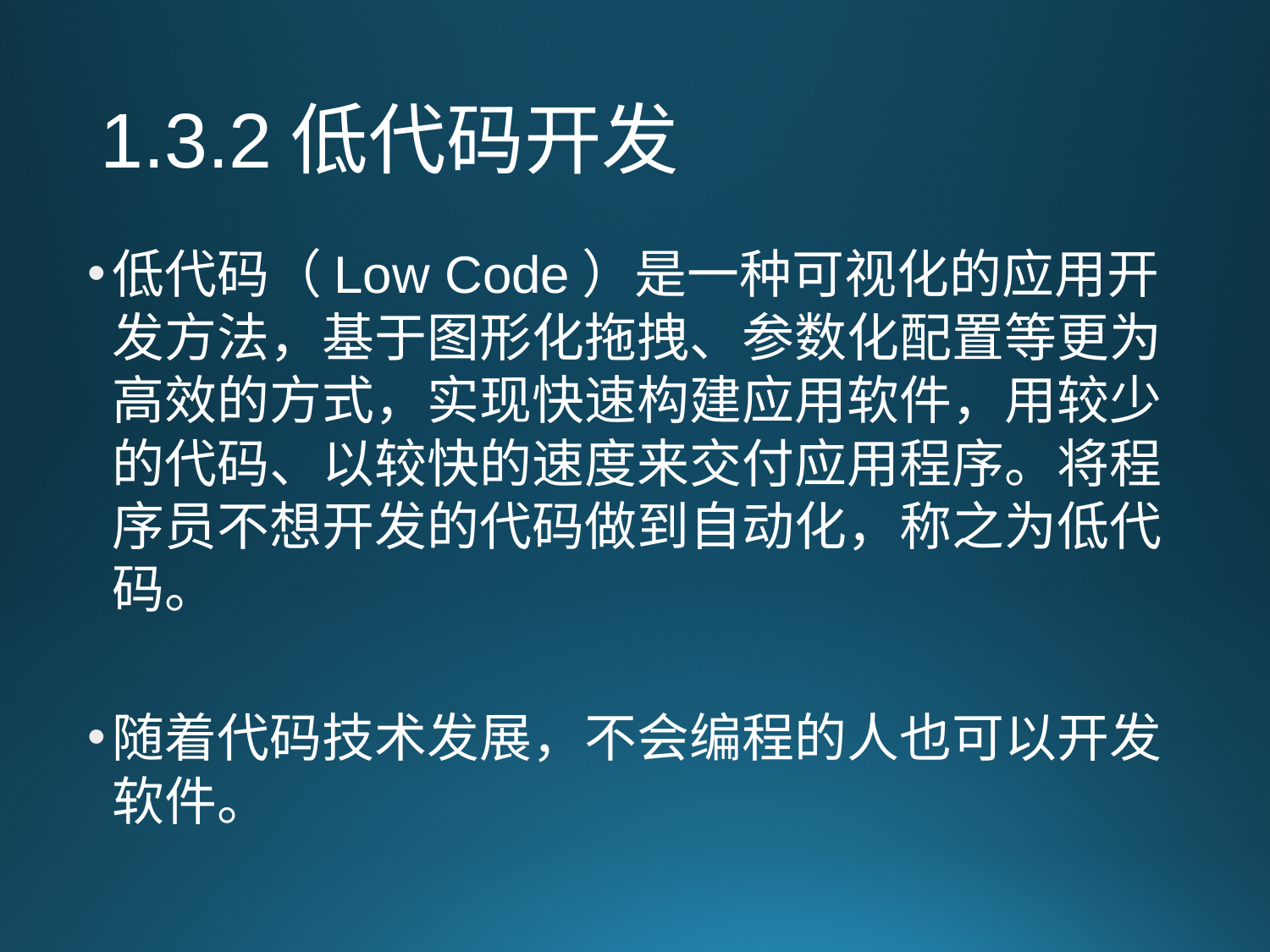

# 1.3.2低代码开发
低代码（Low Code）是一种可视化的应用开发方法，基于图形化拖拽、参数化配置等更为高效的方式，实现快速构建应用软件，用较少的代码、以较快的速度来交付应用程序。将程序员不想开发的代码做到自动化，称之为低代码。

随着代码技术发展，不会编程的人也可以开发软件。